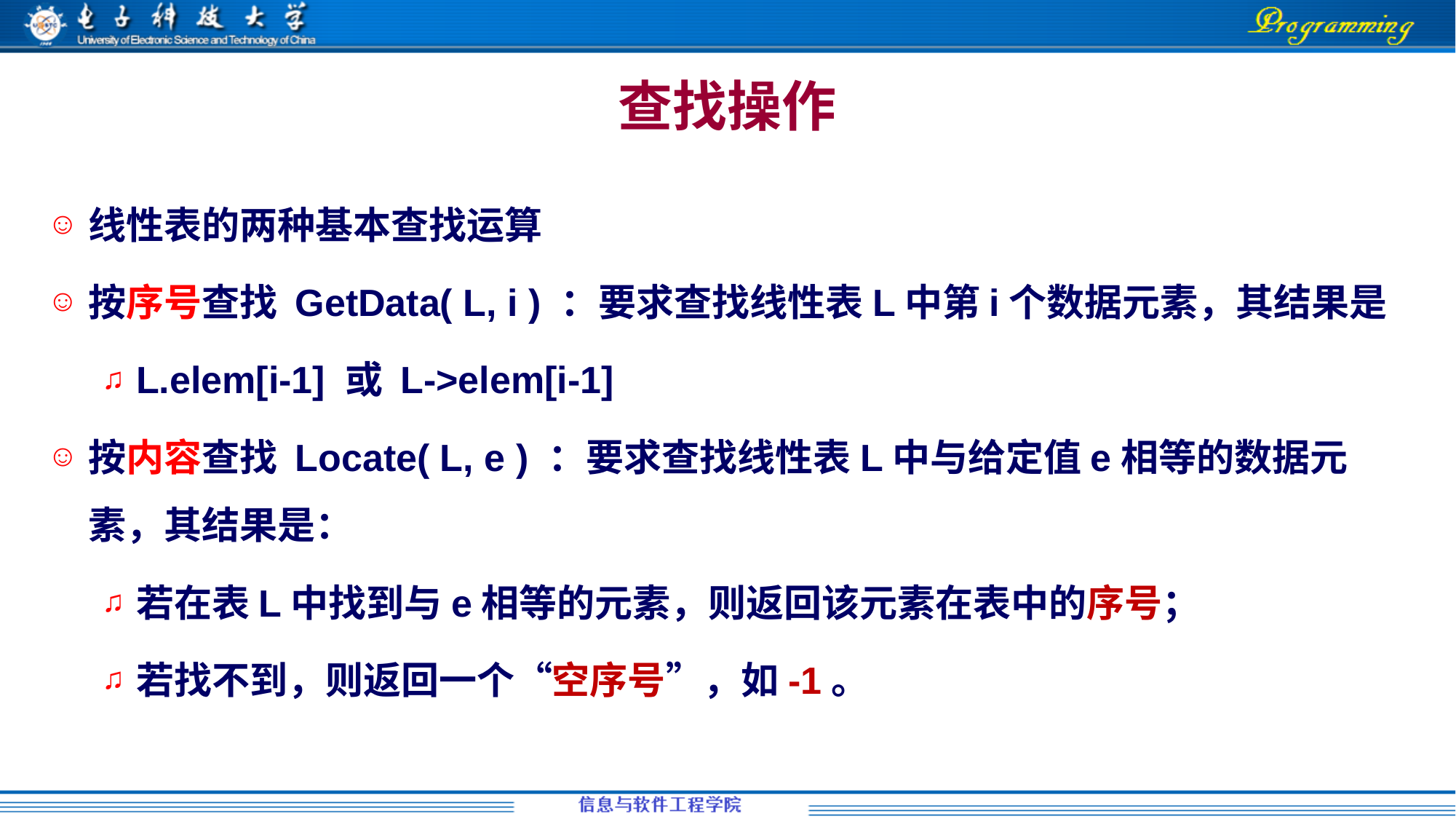

# 查找操作
线性表的两种基本查找运算
按序号查找 GetData( L, i ) ：要求查找线性表L中第i个数据元素，其结果是
L.elem[i-1] 或 L->elem[i-1]
按内容查找 Locate( L, e ) ：要求查找线性表L中与给定值e相等的数据元素，其结果是：
若在表L中找到与e相等的元素，则返回该元素在表中的序号；
若找不到，则返回一个“空序号”，如-1。